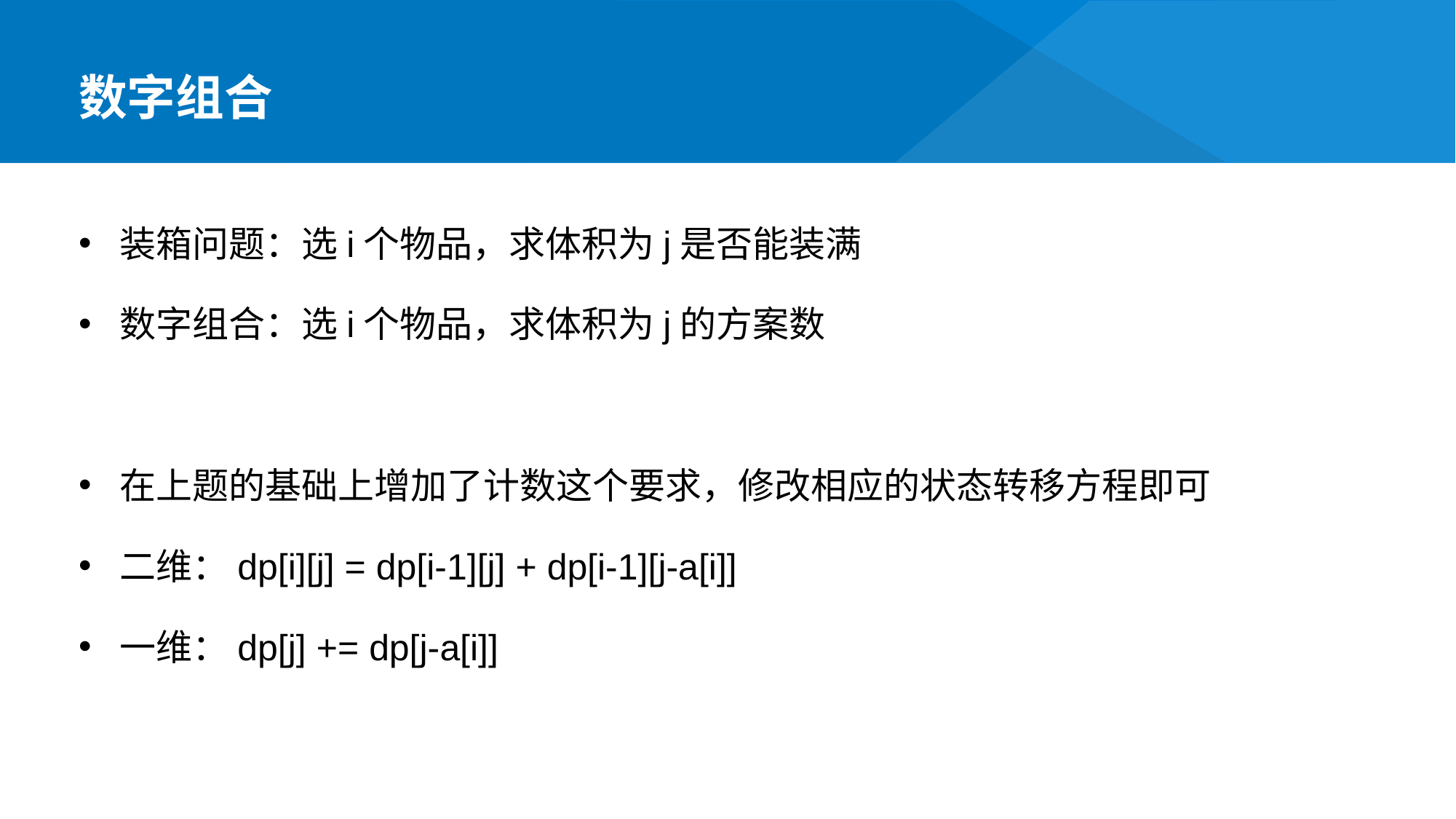

数字组合
装箱问题：选i个物品，求体积为j是否能装满
数字组合：选i个物品，求体积为j的方案数

在上题的基础上增加了计数这个要求，修改相应的状态转移方程即可
二维：dp[i][j] = dp[i-1][j] + dp[i-1][j-a[i]]
一维：dp[j] += dp[j-a[i]]